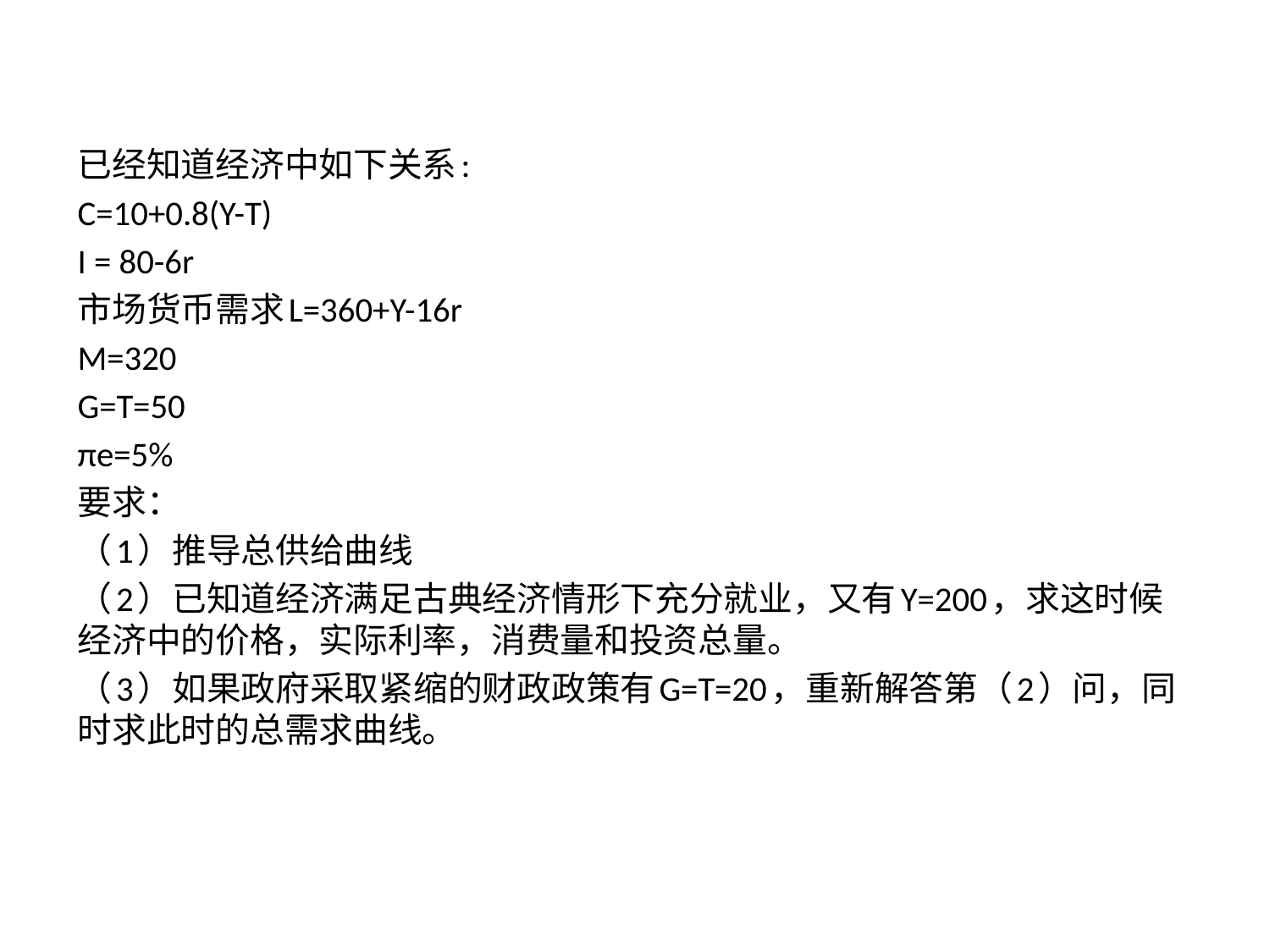

已经知道经济中如下关系:
C=10+0.8(Y-T)
I = 80-6r
市场货币需求L=360+Y-16r
M=320
G=T=50
πe=5%
要求：
（1）推导总供给曲线
（2）已知道经济满足古典经济情形下充分就业，又有Y=200，求这时候经济中的价格，实际利率，消费量和投资总量。
（3）如果政府采取紧缩的财政政策有G=T=20，重新解答第（2）问，同时求此时的总需求曲线。